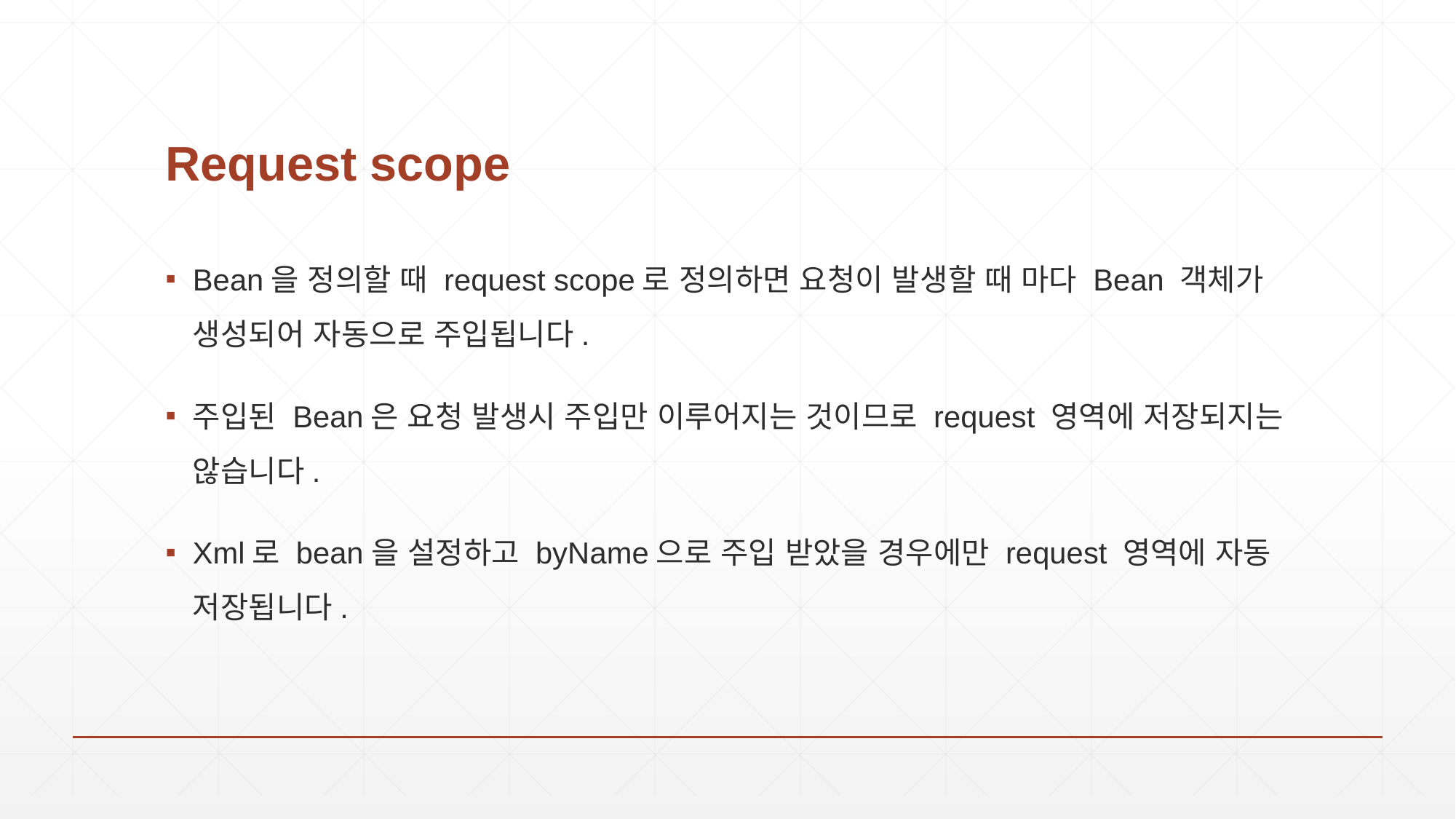

# Request scope
Bean을 정의할 때 request scope로 정의하면 요청이 발생할 때 마다 Bean 객체가 생성되어 자동으로 주입됩니다.
주입된 Bean은 요청 발생시 주입만 이루어지는 것이므로 request 영역에 저장되지는 않습니다.
Xml로 bean을 설정하고 byName으로 주입 받았을 경우에만 request 영역에 자동 저장됩니다.